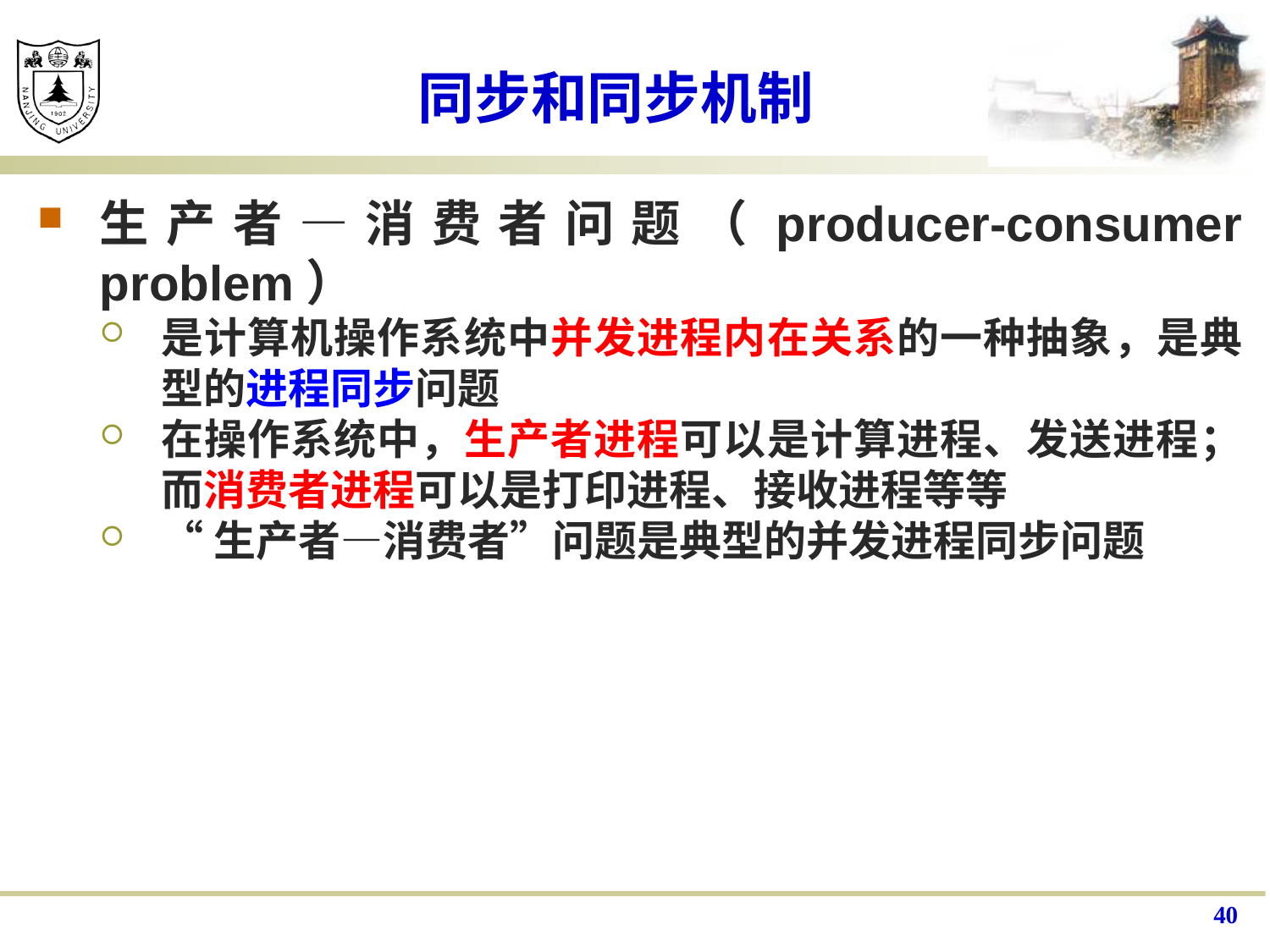

# 同步和同步机制
生产者—消费者问题（producer-consumer problem）
是计算机操作系统中并发进程内在关系的一种抽象，是典型的进程同步问题
在操作系统中，生产者进程可以是计算进程、发送进程；而消费者进程可以是打印进程、接收进程等等
“生产者—消费者”问题是典型的并发进程同步问题

40